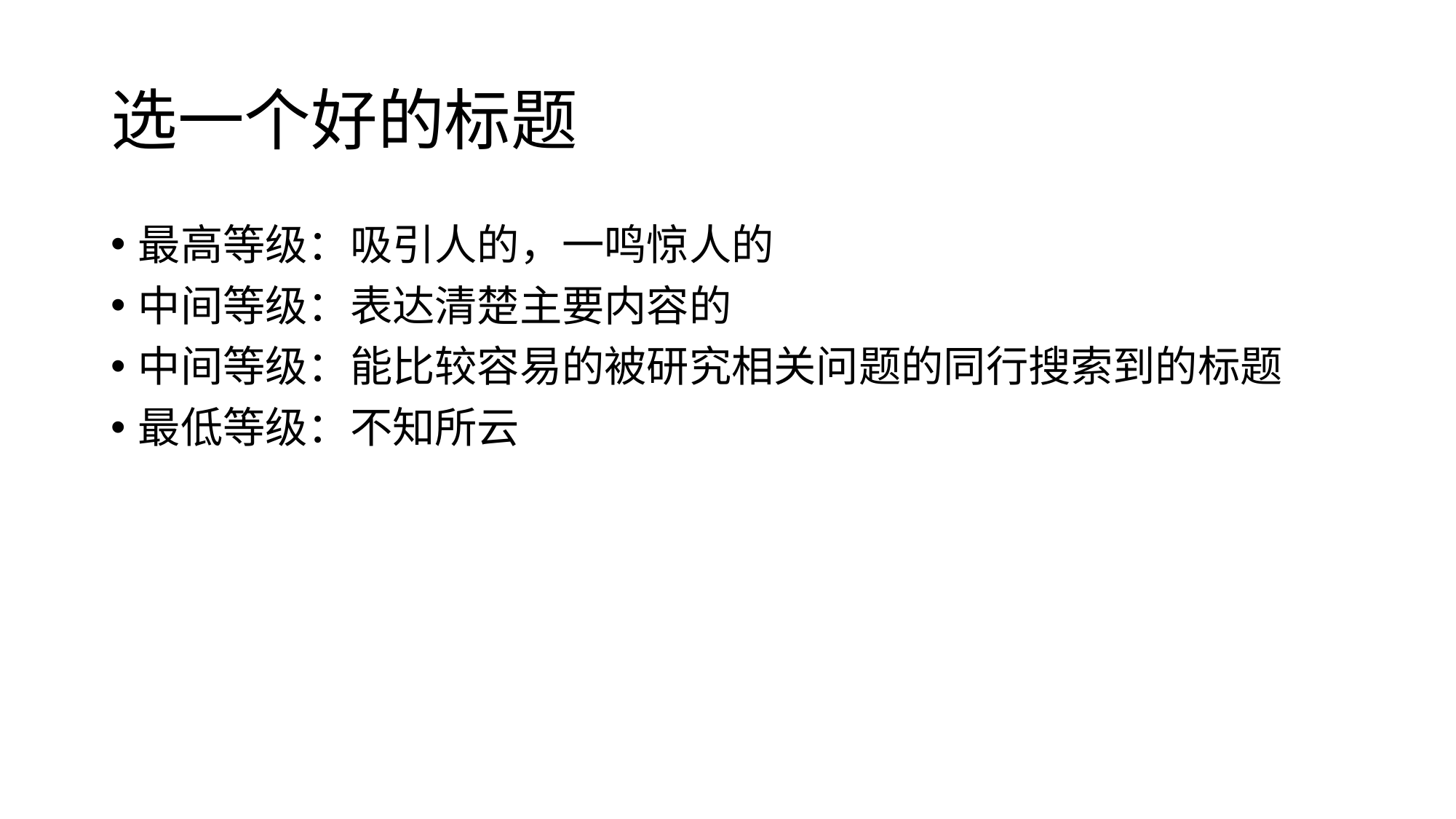

# 选一个好的标题
最高等级：吸引人的，一鸣惊人的
中间等级：表达清楚主要内容的
中间等级：能比较容易的被研究相关问题的同行搜索到的标题
最低等级：不知所云